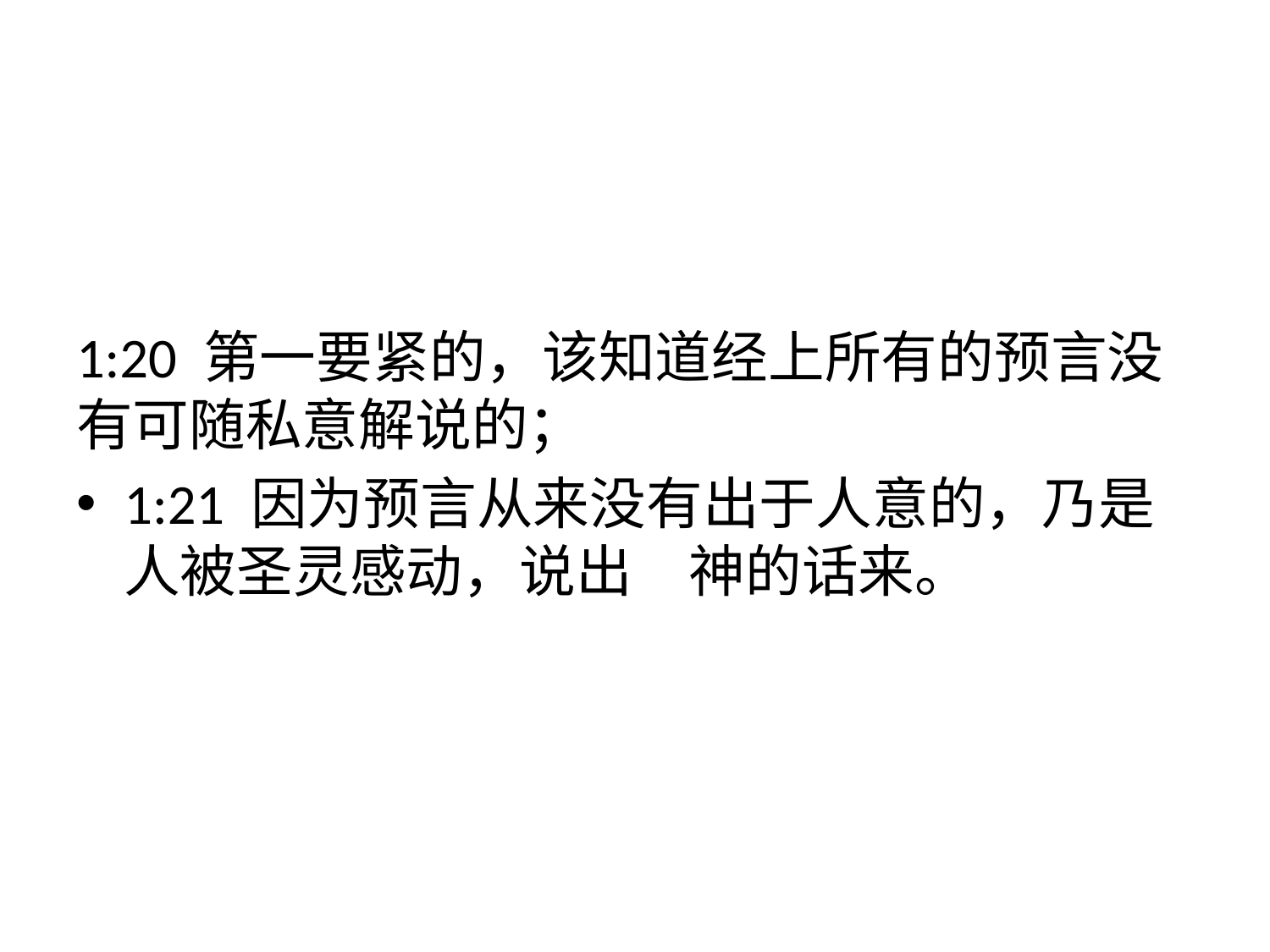

#

1:20 第一要紧的，该知道经上所有的预言没有可随私意解说的；
1:21 因为预言从来没有出于人意的，乃是人被圣灵感动，说出　神的话来。